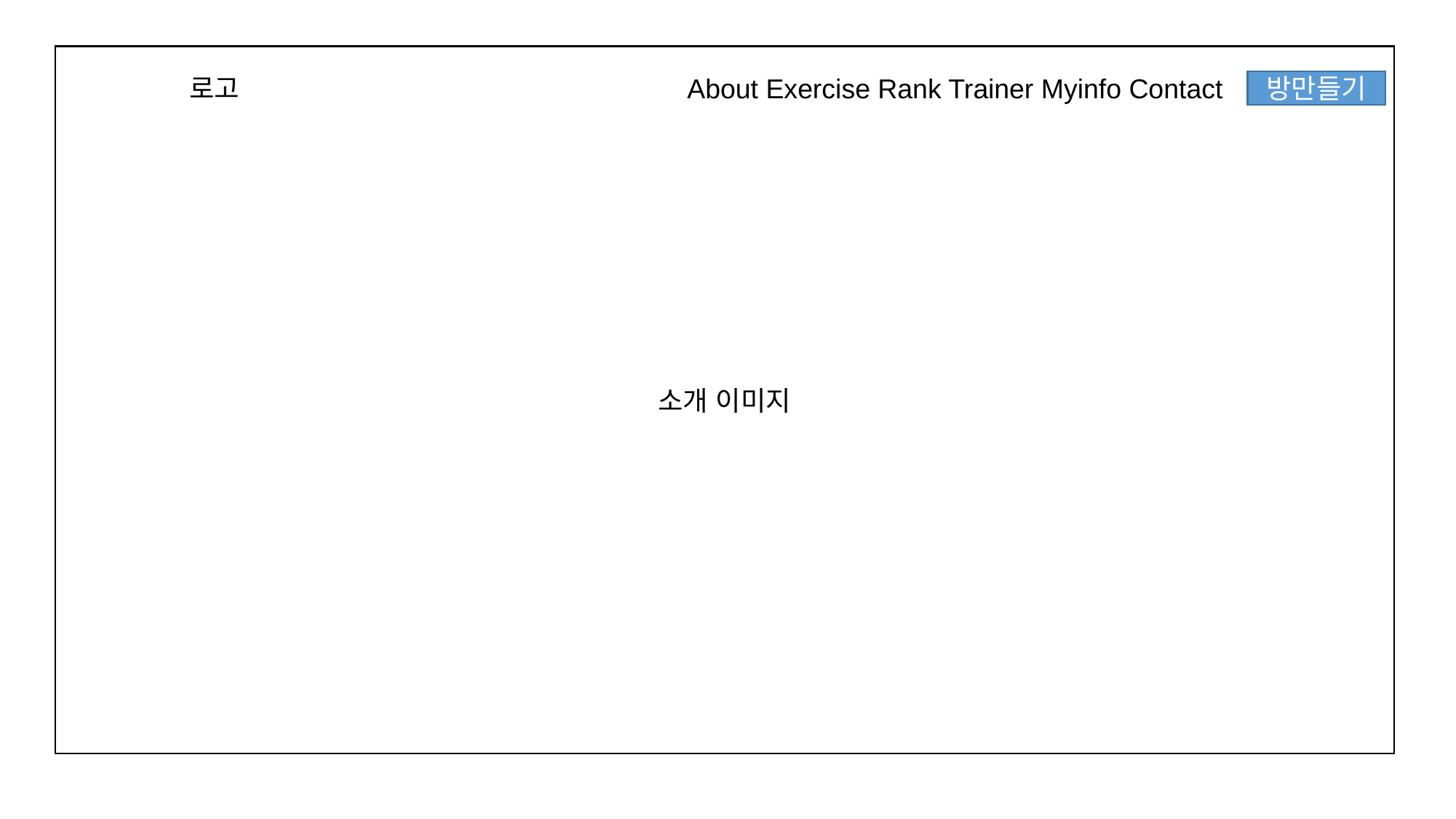

소개 이미지
로고
About Exercise Rank Trainer Myinfo Contact
방만들기